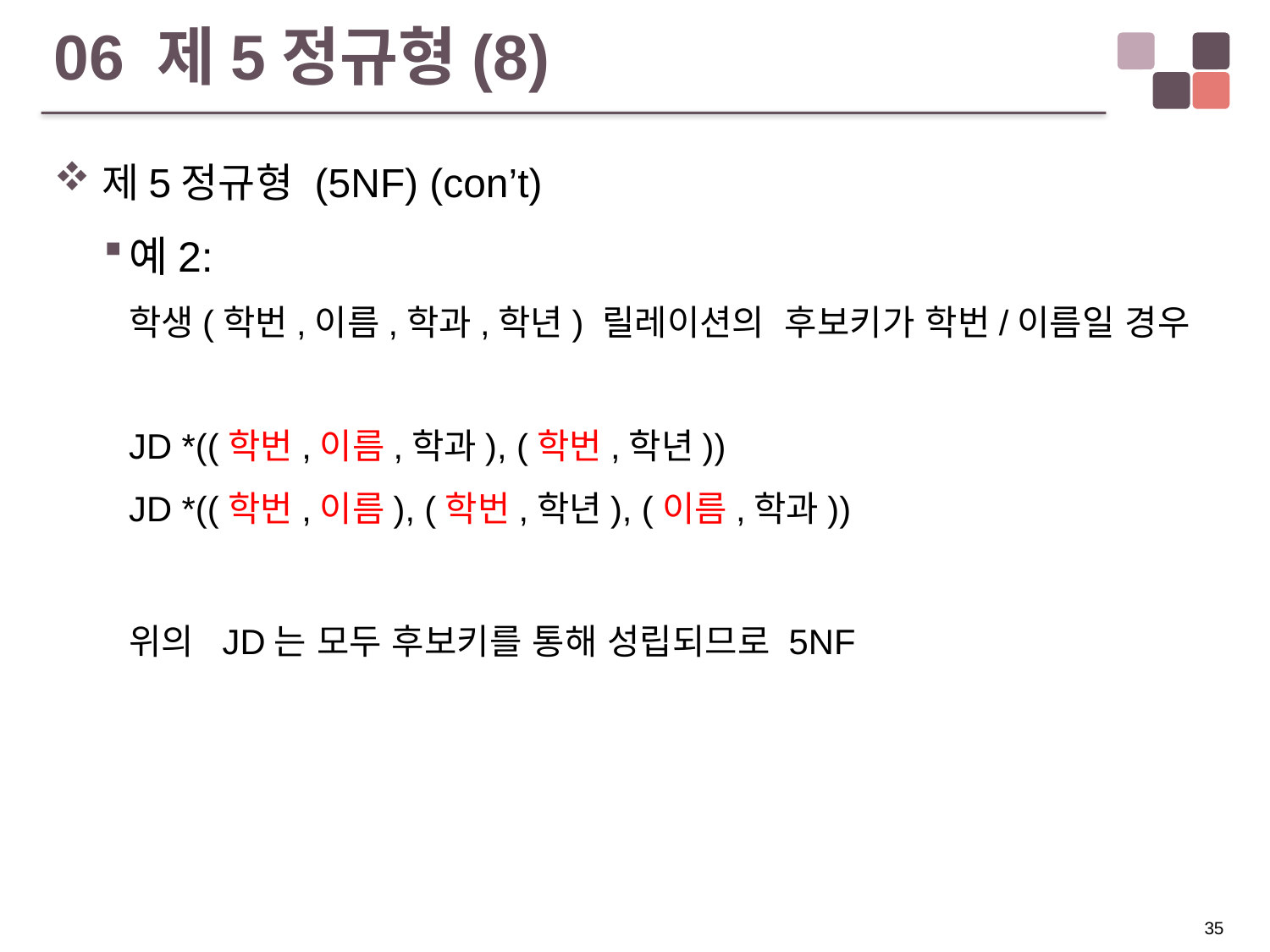

# 06 제5정규형(8)

제5정규형 (5NF) (con’t)
예2:
학생(학번,이름,학과,학년) 릴레이션의  후보키가 학번/이름일 경우

JD *((학번,이름,학과), (학번,학년))
JD *((학번,이름), (학번,학년), (이름,학과))

위의  JD는 모두 후보키를 통해 성립되므로 5NF